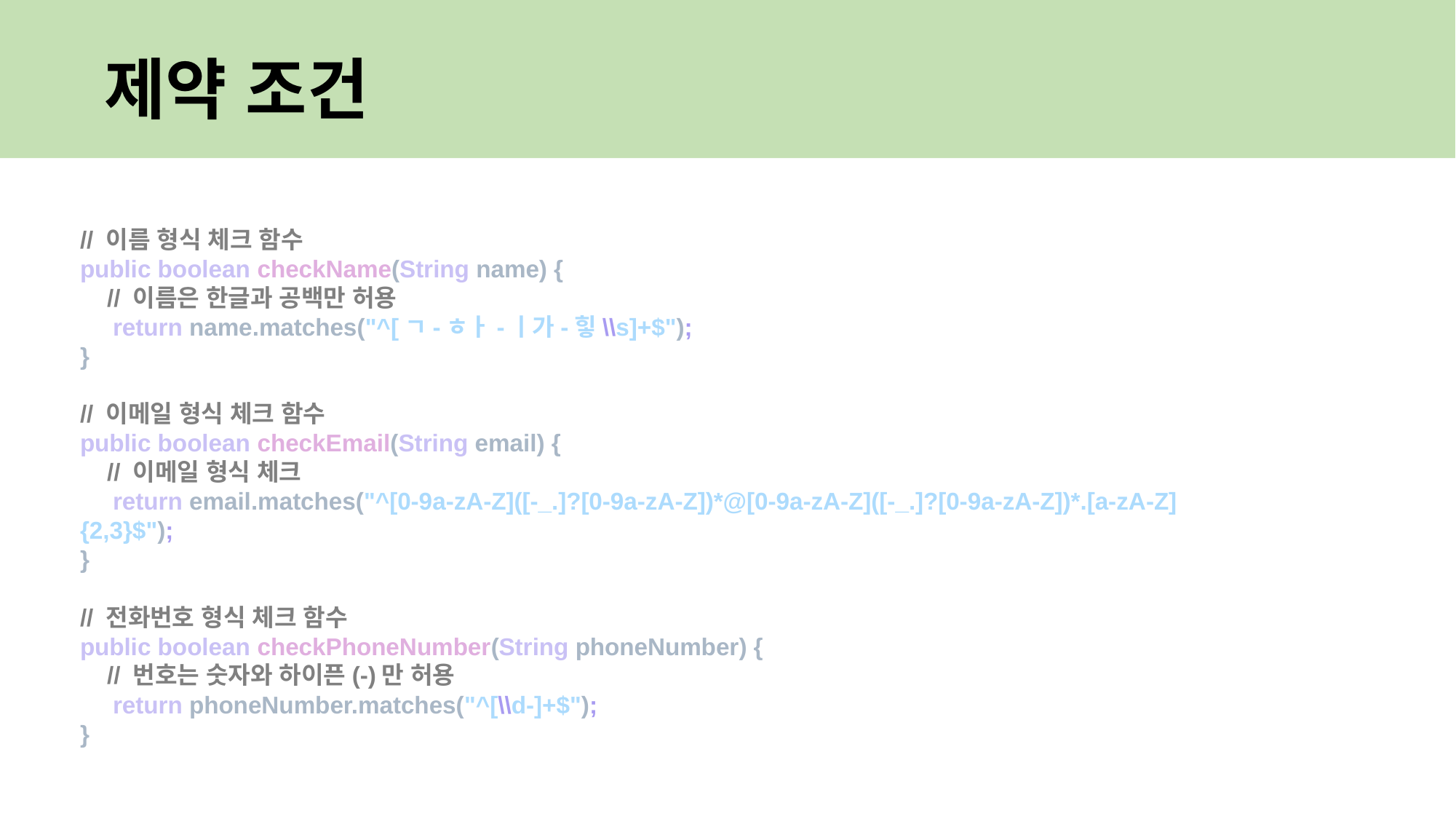

# 제약 조건
// 이름 형식 체크 함수
public boolean checkName(String name) {
    // 이름은 한글과 공백만 허용
    return name.matches("^[ㄱ-ㅎㅏ-ㅣ가-힣\\s]+$");
}
// 이메일 형식 체크 함수
public boolean checkEmail(String email) {
    // 이메일 형식 체크
    return email.matches("^[0-9a-zA-Z]([-_.]?[0-9a-zA-Z])*@[0-9a-zA-Z]([-_.]?[0-9a-zA-Z])*.[a-zA-Z]{2,3}$");
}
// 전화번호 형식 체크 함수
public boolean checkPhoneNumber(String phoneNumber) {
    // 번호는 숫자와 하이픈(-)만 허용
    return phoneNumber.matches("^[\\d-]+$");
}